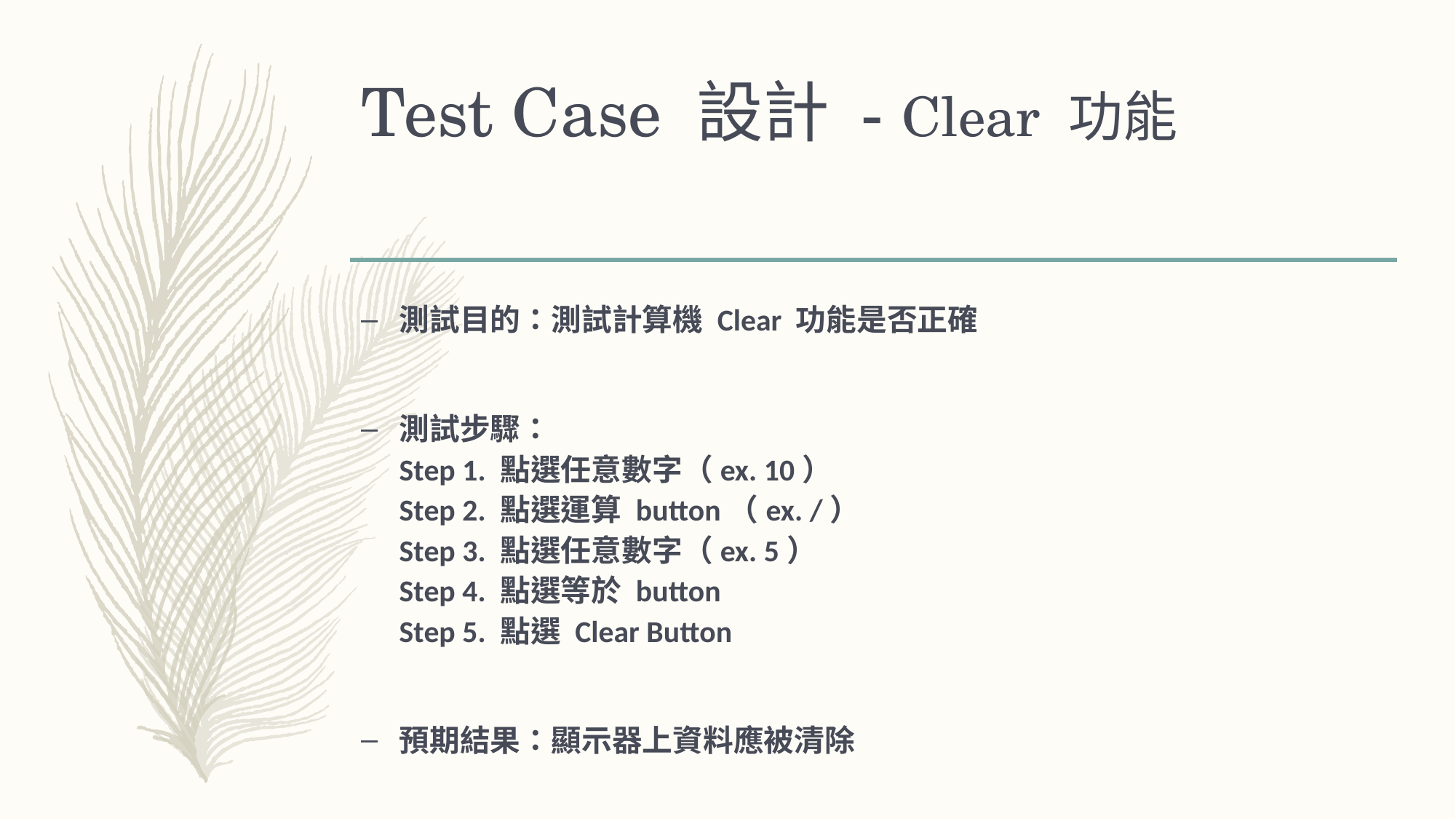

# Test Case 設計 - Clear 功能
測試目的：測試計算機 Clear 功能是否正確

測試步驟：
Step 1. 點選任意數字（ex. 10）
Step 2. 點選運算 button（ex. /）
Step 3. 點選任意數字（ex. 5）
Step 4. 點選等於 button
Step 5. 點選 Clear Button

預期結果：顯示器上資料應被清除